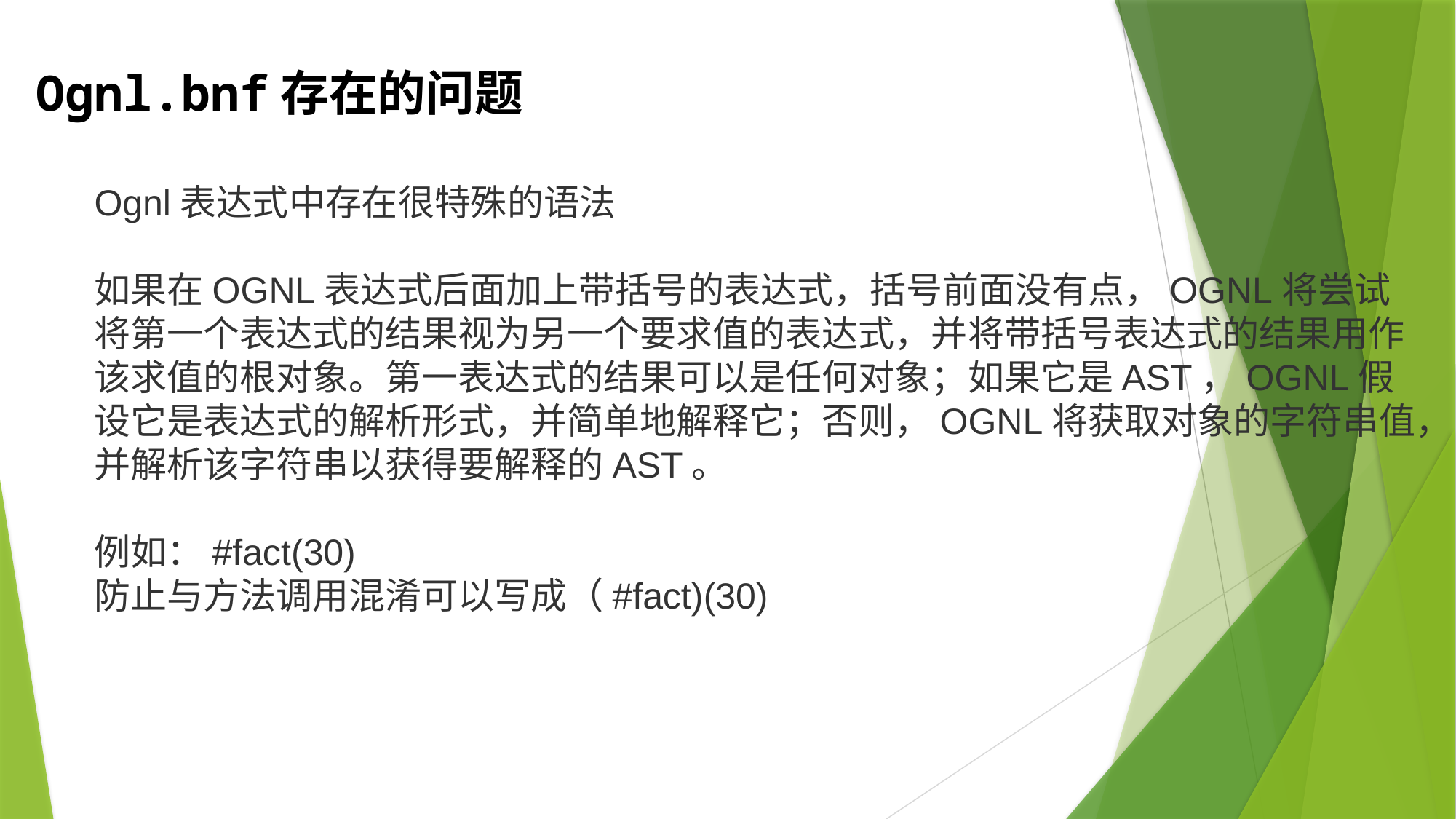

Ognl.bnf存在的问题
Ognl表达式中存在很特殊的语法

如果在OGNL表达式后面加上带括号的表达式，括号前面没有点，OGNL将尝试将第一个表达式的结果视为另一个要求值的表达式，并将带括号表达式的结果用作该求值的根对象。第一表达式的结果可以是任何对象；如果它是AST，OGNL假设它是表达式的解析形式，并简单地解释它；否则，OGNL将获取对象的字符串值，并解析该字符串以获得要解释的AST。

例如：#fact(30)
防止与方法调用混淆可以写成（#fact)(30)